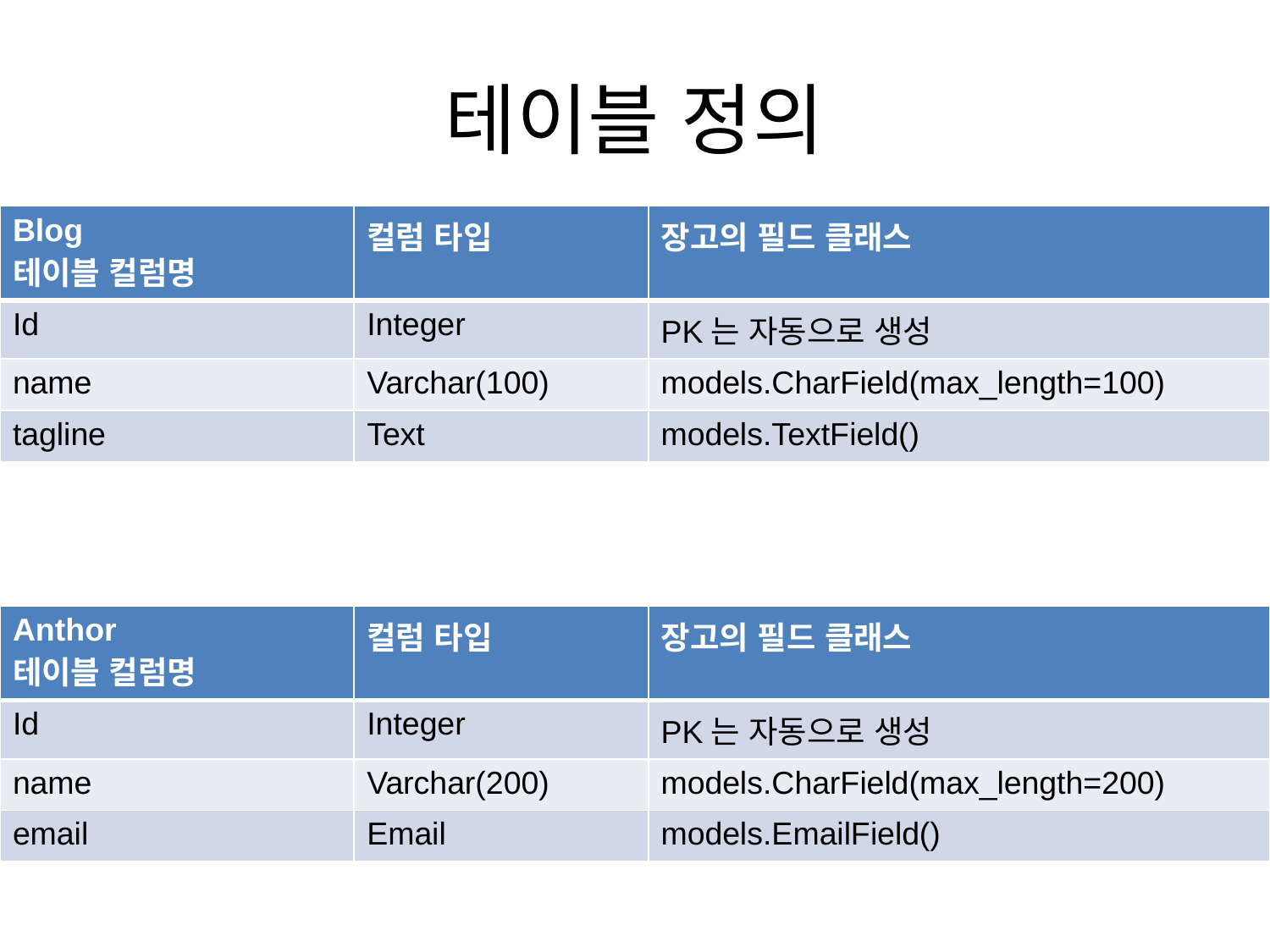

# 테이블 정의
| Blog 테이블 컬럼명 | 컬럼 타입 | 장고의 필드 클래스 |
| --- | --- | --- |
| Id | Integer | PK는 자동으로 생성 |
| name | Varchar(100) | models.CharField(max\_length=100) |
| tagline | Text | models.TextField() |
| Anthor 테이블 컬럼명 | 컬럼 타입 | 장고의 필드 클래스 |
| --- | --- | --- |
| Id | Integer | PK는 자동으로 생성 |
| name | Varchar(200) | models.CharField(max\_length=200) |
| email | Email | models.EmailField() |